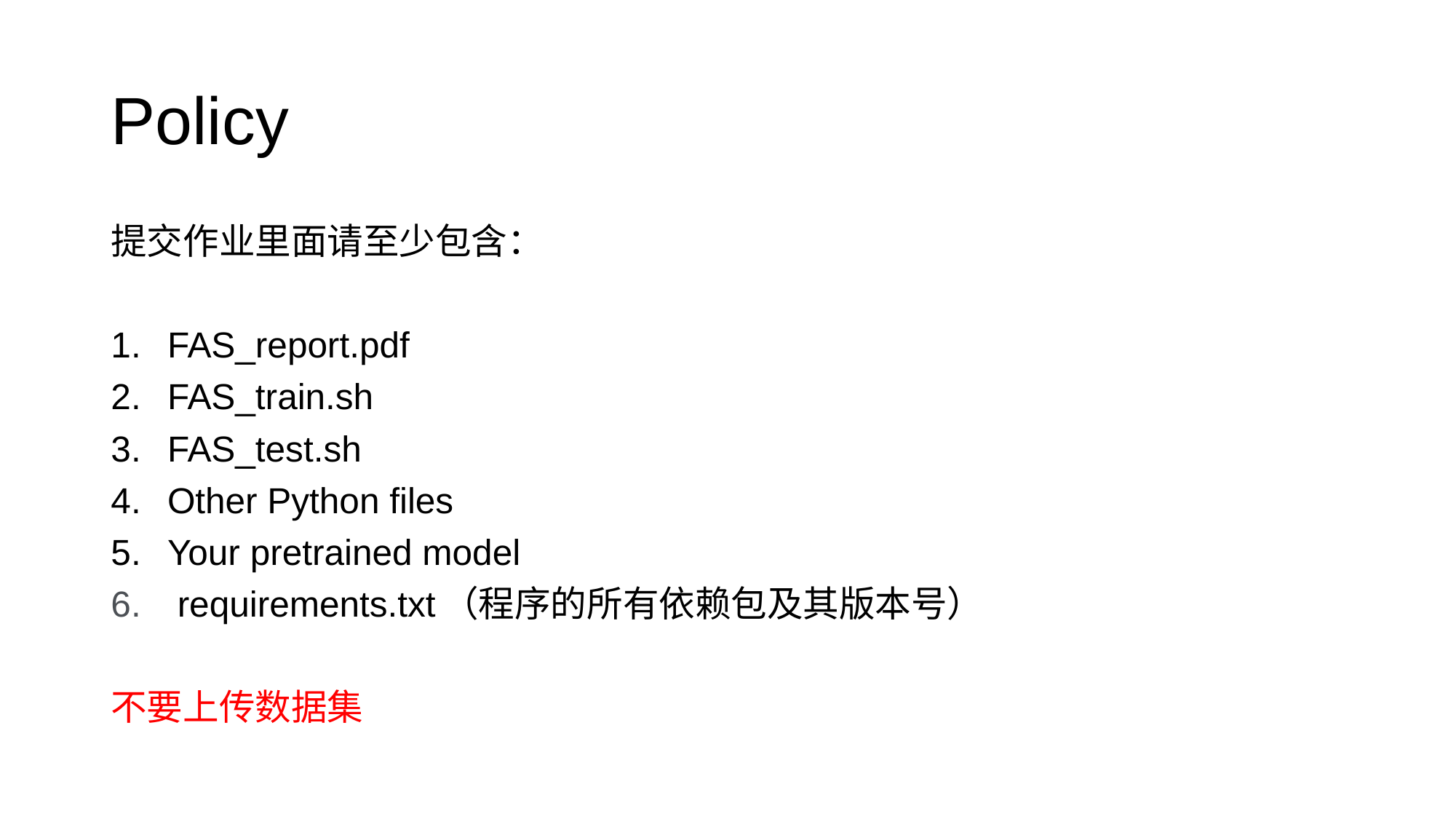

# Policy
提交作业里面请至少包含：

FAS_report.pdf
FAS_train.sh
FAS_test.sh
Other Python files
Your pretrained model
 requirements.txt（程序的所有依赖包及其版本号）

不要上传数据集